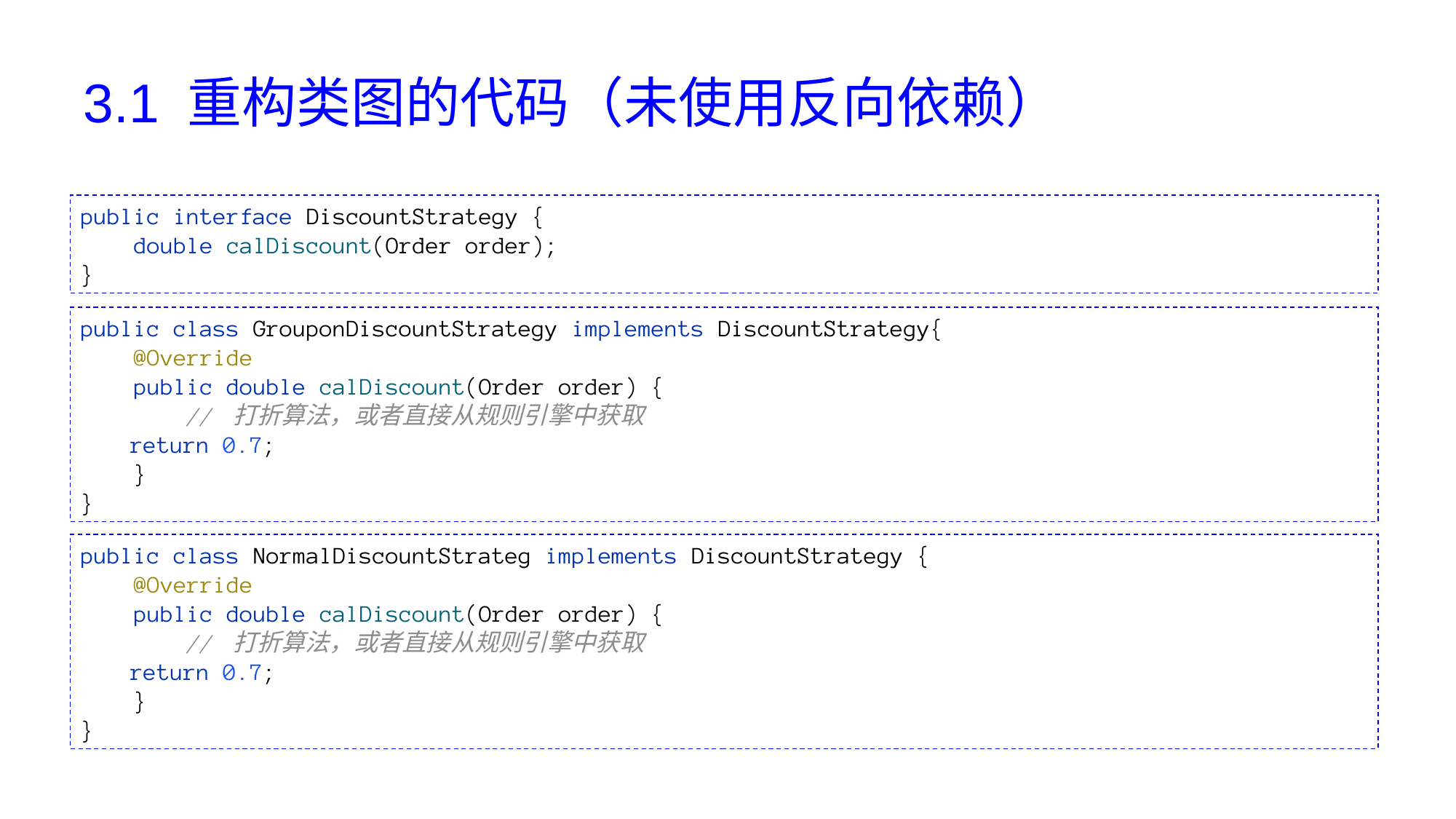

# 3.1 重构类图的代码（未使用反向依赖）
public interface DiscountStrategy {
    double calDiscount(Order order);
}
public class GrouponDiscountStrategy implements DiscountStrategy{
    @Override
    public double calDiscount(Order order) {
        // 打折算法，或者直接从规则引擎中获取
        return 0.7;
    }
}
public class NormalDiscountStrateg implements DiscountStrategy {
    @Override
    public double calDiscount(Order order) {
        // 打折算法，或者直接从规则引擎中获取
        return 0.7;
    }
}
29